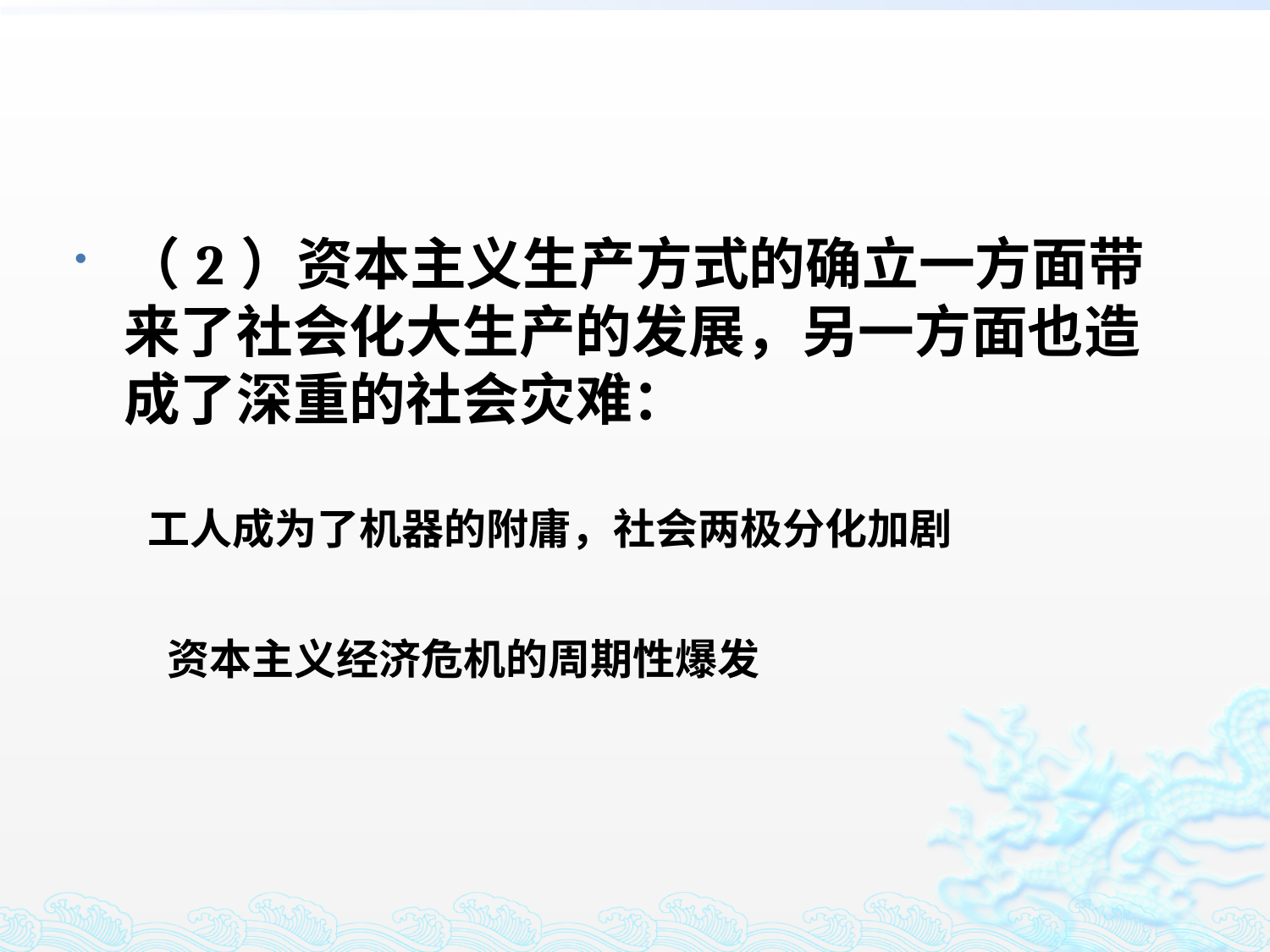

（2）资本主义生产方式的确立一方面带来了社会化大生产的发展，另一方面也造成了深重的社会灾难：
工人成为了机器的附庸，社会两极分化加剧
资本主义经济危机的周期性爆发